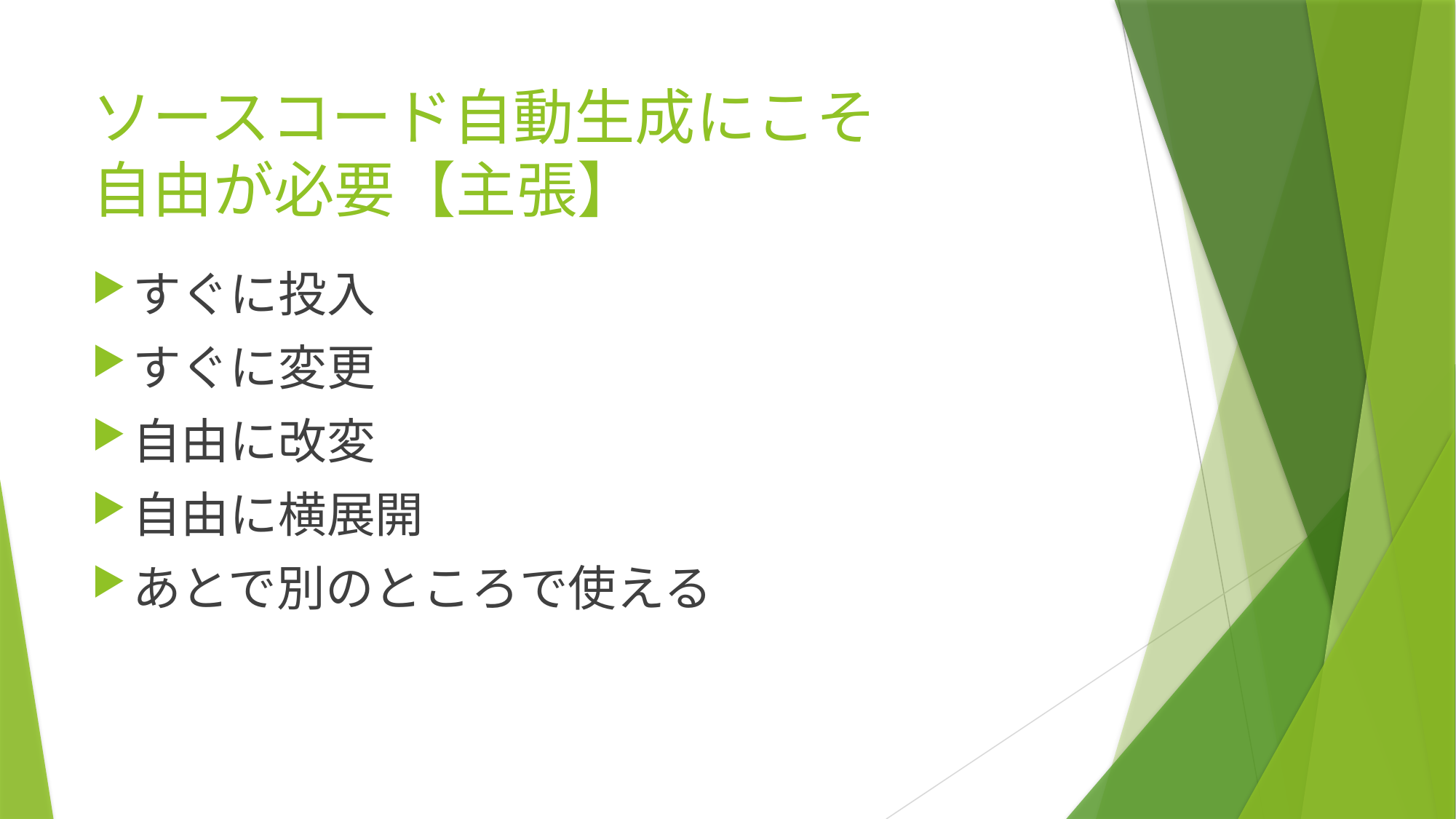

# ソースコード自動生成にこそ 自由が必要【主張】
すぐに投入
すぐに変更
自由に改変
自由に横展開
あとで別のところで使える